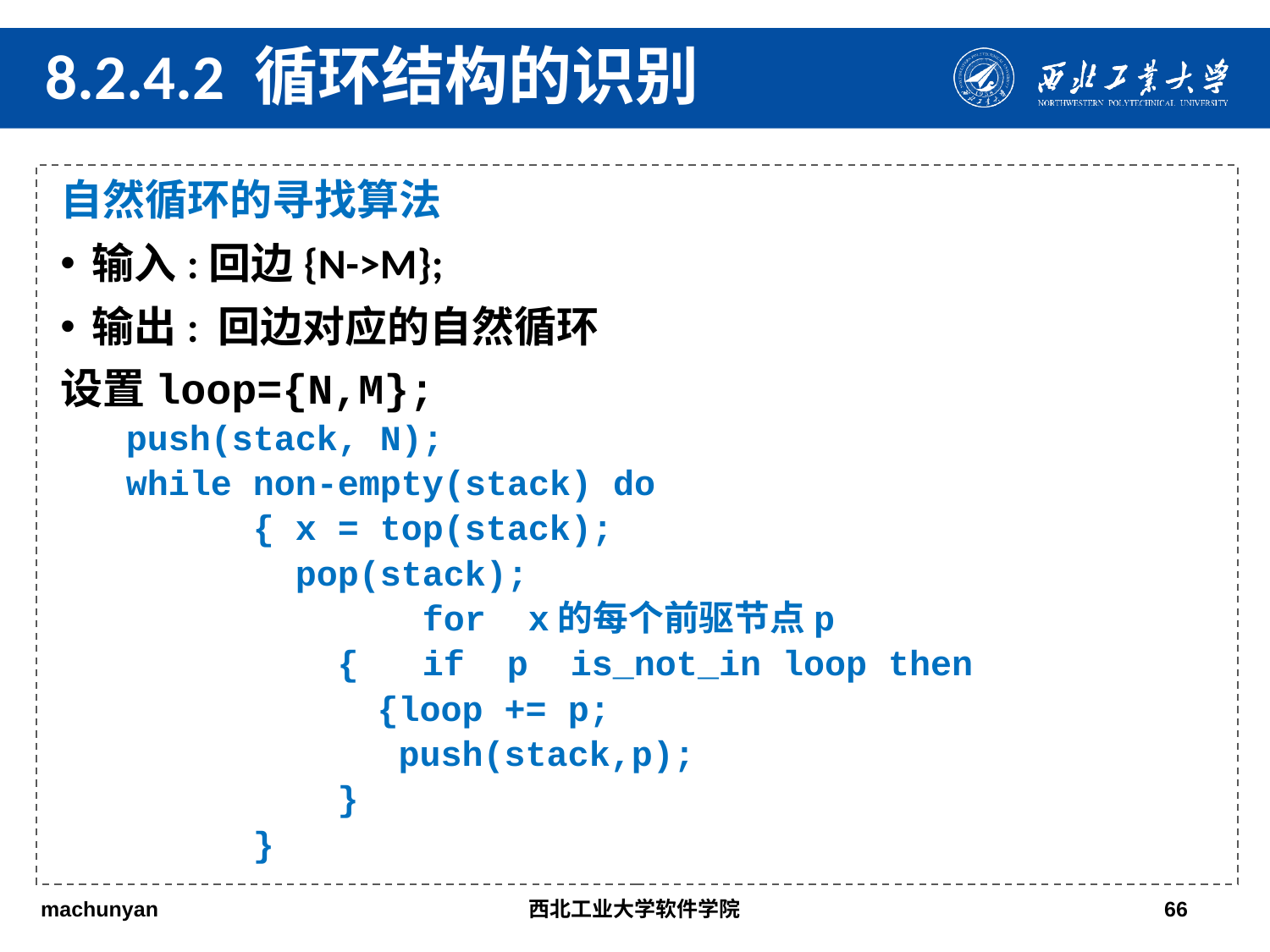

8.2.4.2 循环结构的识别
自然循环的寻找算法
输入:回边{N->M};
输出: 回边对应的自然循环
设置loop={N,M};
push(stack, N);
while non-empty(stack) do
	{ x = top(stack);
        pop(stack);
		  for  x的每个前驱节点p
	    {   if  p  is_not_in loop then
	   {loop += p;
          push(stack,p);
	    }
	}